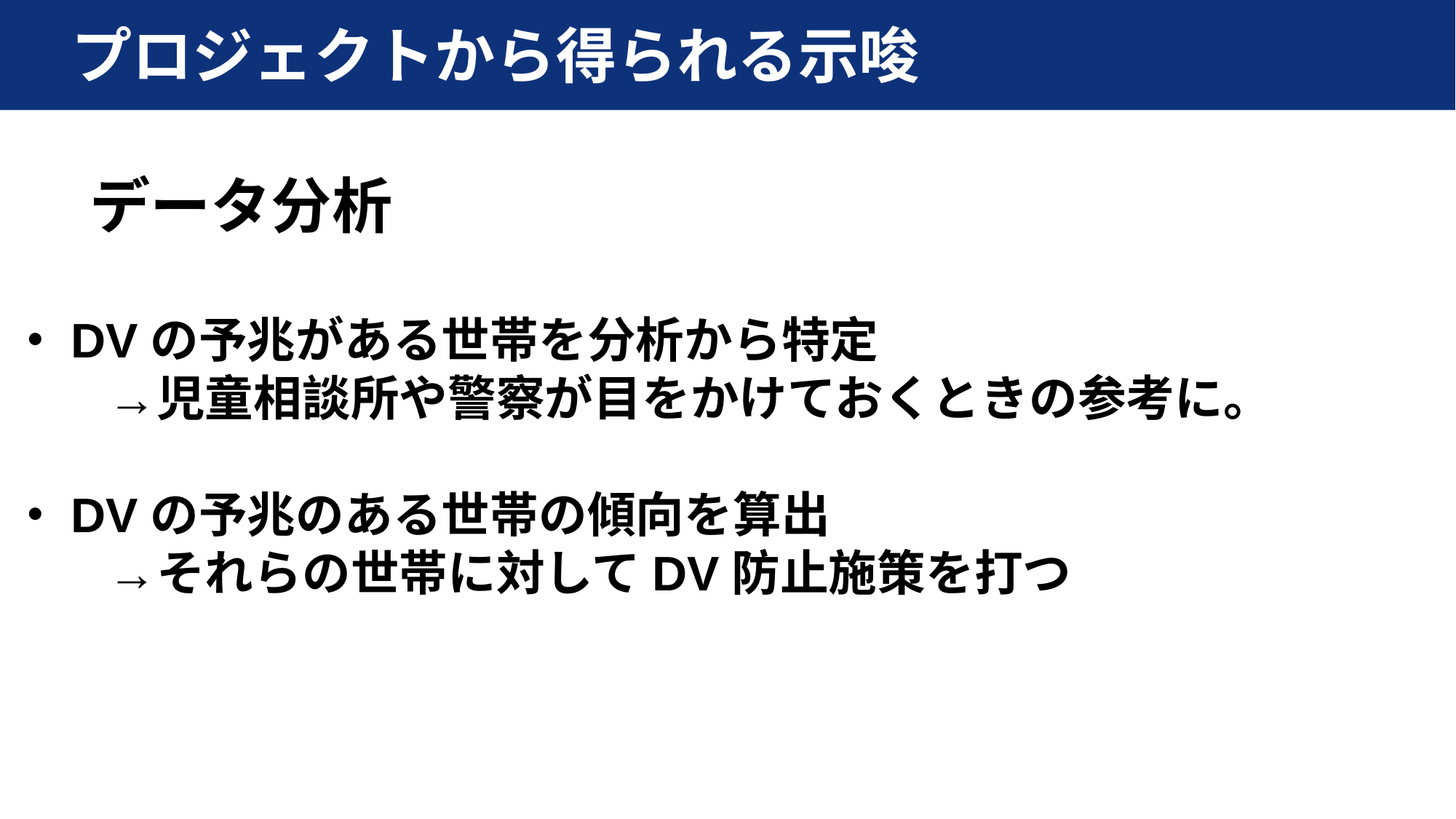

プロジェクトから得られる示唆
　データ分析
・DVの予兆がある世帯を分析から特定
　　→児童相談所や警察が目をかけておくときの参考に。

・DVの予兆のある世帯の傾向を算出
　　→それらの世帯に対してDV防止施策を打つ